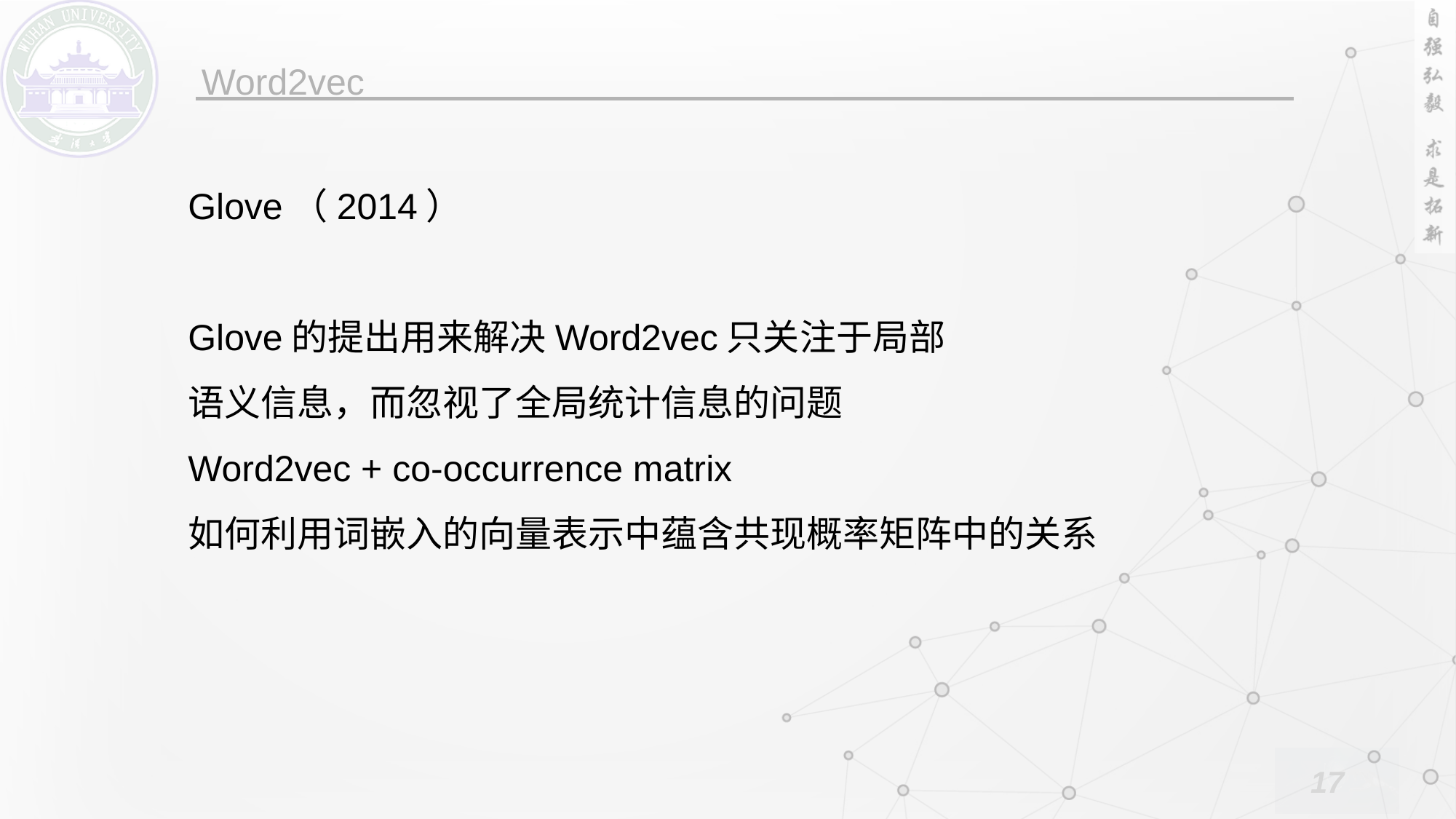

Glove（2014）

Glove的提出用来解决Word2vec只关注于局部
语义信息，而忽视了全局统计信息的问题
Word2vec + co-occurrence matrix
如何利用词嵌入的向量表示中蕴含共现概率矩阵中的关系

17